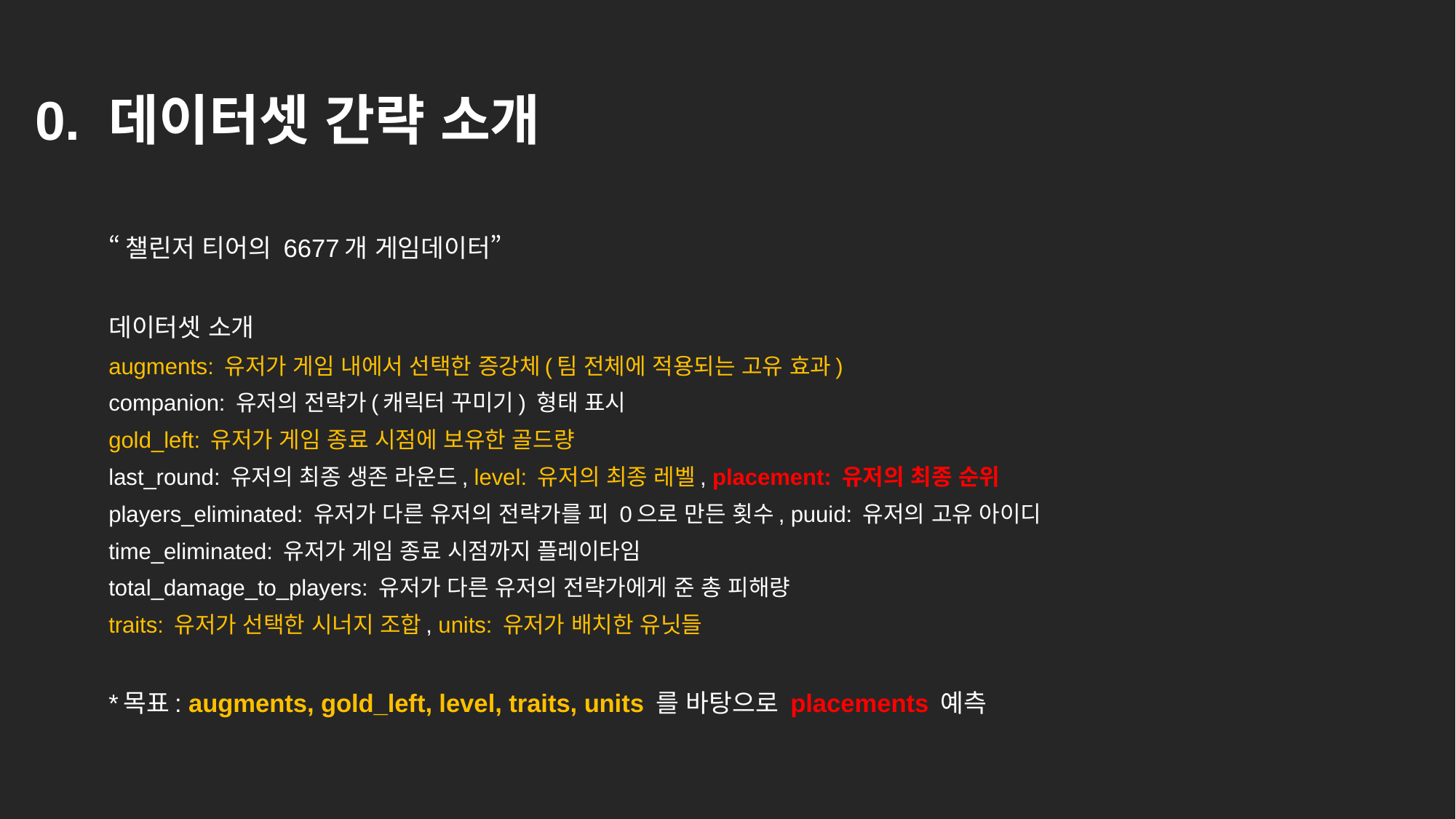

0. 데이터셋 간략 소개

“챌린저 티어의 6677개 게임데이터”

데이터셋 소개
augments: 유저가 게임 내에서 선택한 증강체(팀 전체에 적용되는 고유 효과)
companion: 유저의 전략가(캐릭터 꾸미기) 형태 표시
gold_left: 유저가 게임 종료 시점에 보유한 골드량
last_round: 유저의 최종 생존 라운드, level: 유저의 최종 레벨, placement: 유저의 최종 순위
players_eliminated: 유저가 다른 유저의 전략가를 피 0으로 만든 횟수, puuid: 유저의 고유 아이디
time_eliminated: 유저가 게임 종료 시점까지 플레이타임
total_damage_to_players: 유저가 다른 유저의 전략가에게 준 총 피해량
traits: 유저가 선택한 시너지 조합, units: 유저가 배치한 유닛들

*목표: augments, gold_left, level, traits, units 를 바탕으로 placements 예측